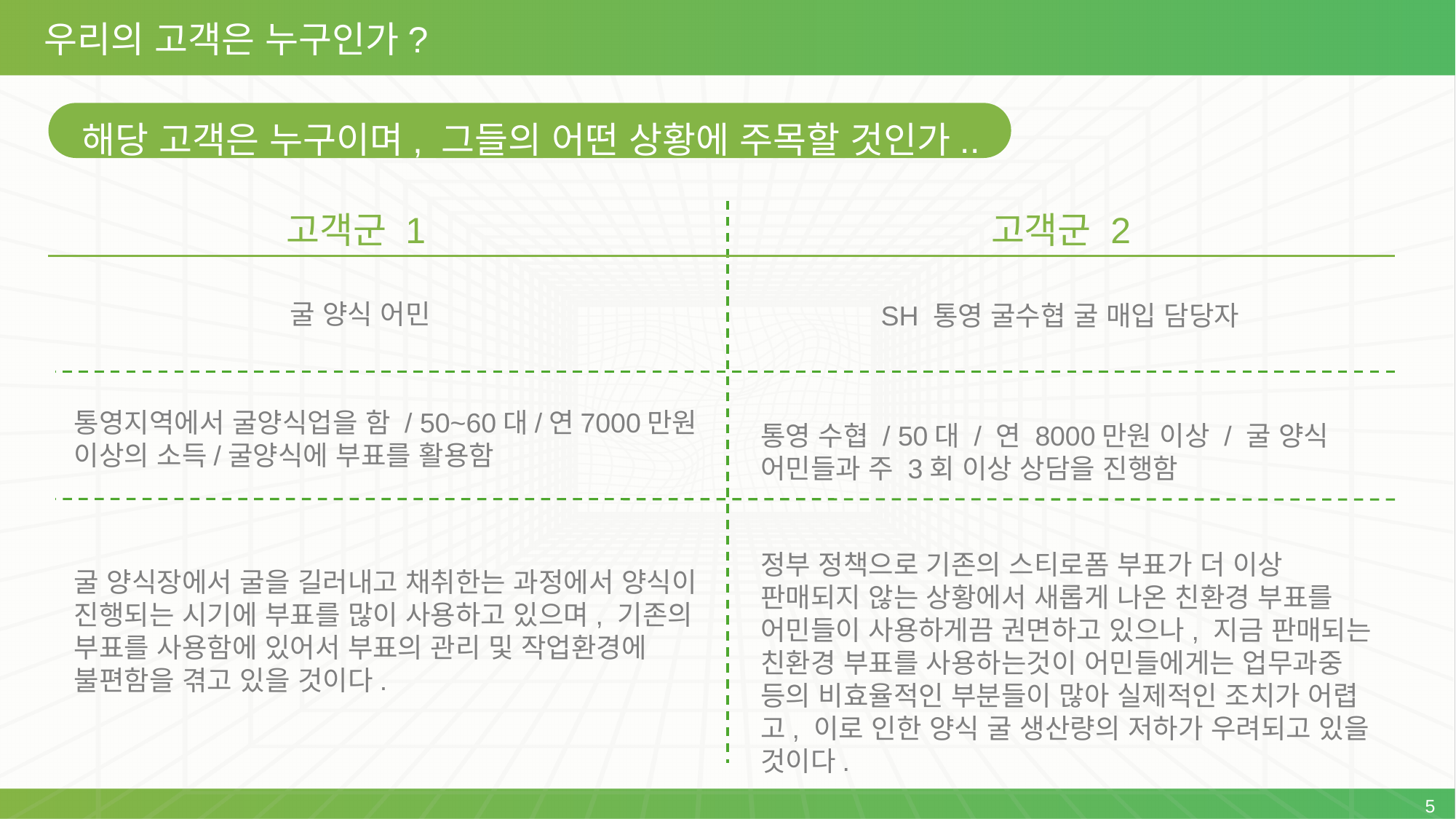

우리의 고객은 누구인가?
해당 고객은 누구이며, 그들의 어떤 상황에 주목할 것인가..
고객군 1
고객군 2
굴 양식 어민
SH 통영 굴수협 굴 매입 담당자
통영지역에서 굴양식업을 함 / 50~60대/연7000만원 이상의 소득/굴양식에 부표를 활용함
통영 수협 / 50대 / 연 8000만원 이상 / 굴 양식 어민들과 주 3회 이상 상담을 진행함
정부 정책으로 기존의 스티로폼 부표가 더 이상 판매되지 않는 상황에서 새롭게 나온 친환경 부표를 어민들이 사용하게끔 권면하고 있으나, 지금 판매되는 친환경 부표를 사용하는것이 어민들에게는 업무과중 등의 비효율적인 부분들이 많아 실제적인 조치가 어렵고, 이로 인한 양식 굴 생산량의 저하가 우려되고 있을 것이다.
굴 양식장에서 굴을 길러내고 채취한는 과정에서 양식이  진행되는 시기에 부표를 많이 사용하고 있으며, 기존의 부표를 사용함에 있어서 부표의 관리 및 작업환경에 불편함을 겪고 있을 것이다.
5